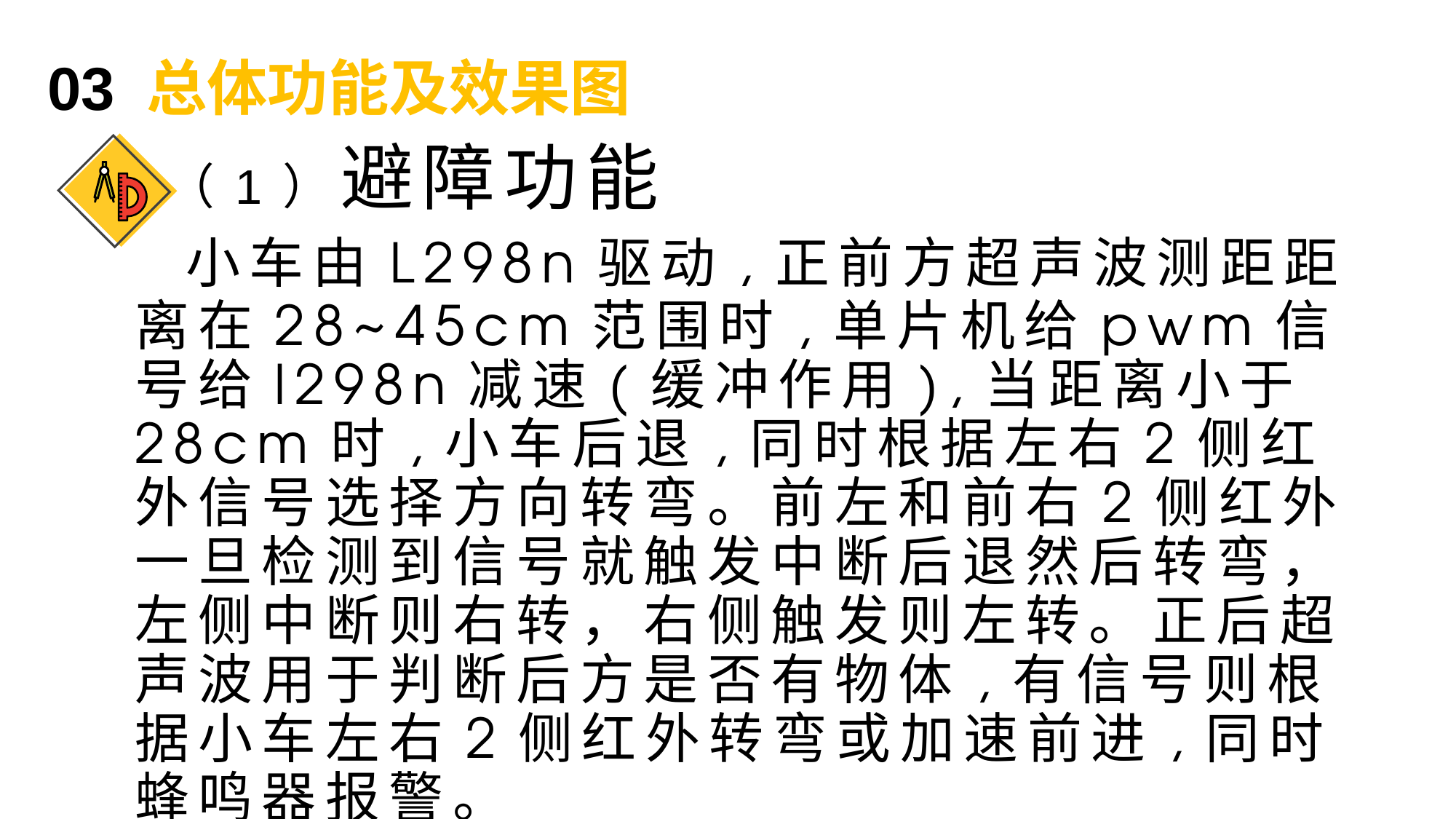

03 总体功能及效果图
# （1）避障功能 小车由L298n驱动,正前方超声波测距距离在28~45cm范围时,单片机给pwm信号给l298n减速(缓冲作用),当距离小于28cm时,小车后退,同时根据左右2侧红外信号选择方向转弯。前左和前右2侧红外一旦检测到信号就触发中断后退然后转弯，左侧中断则右转，右侧触发则左转。正后超声波用于判断后方是否有物体,有信号则根据小车左右2侧红外转弯或加速前进,同时蜂鸣器报警。